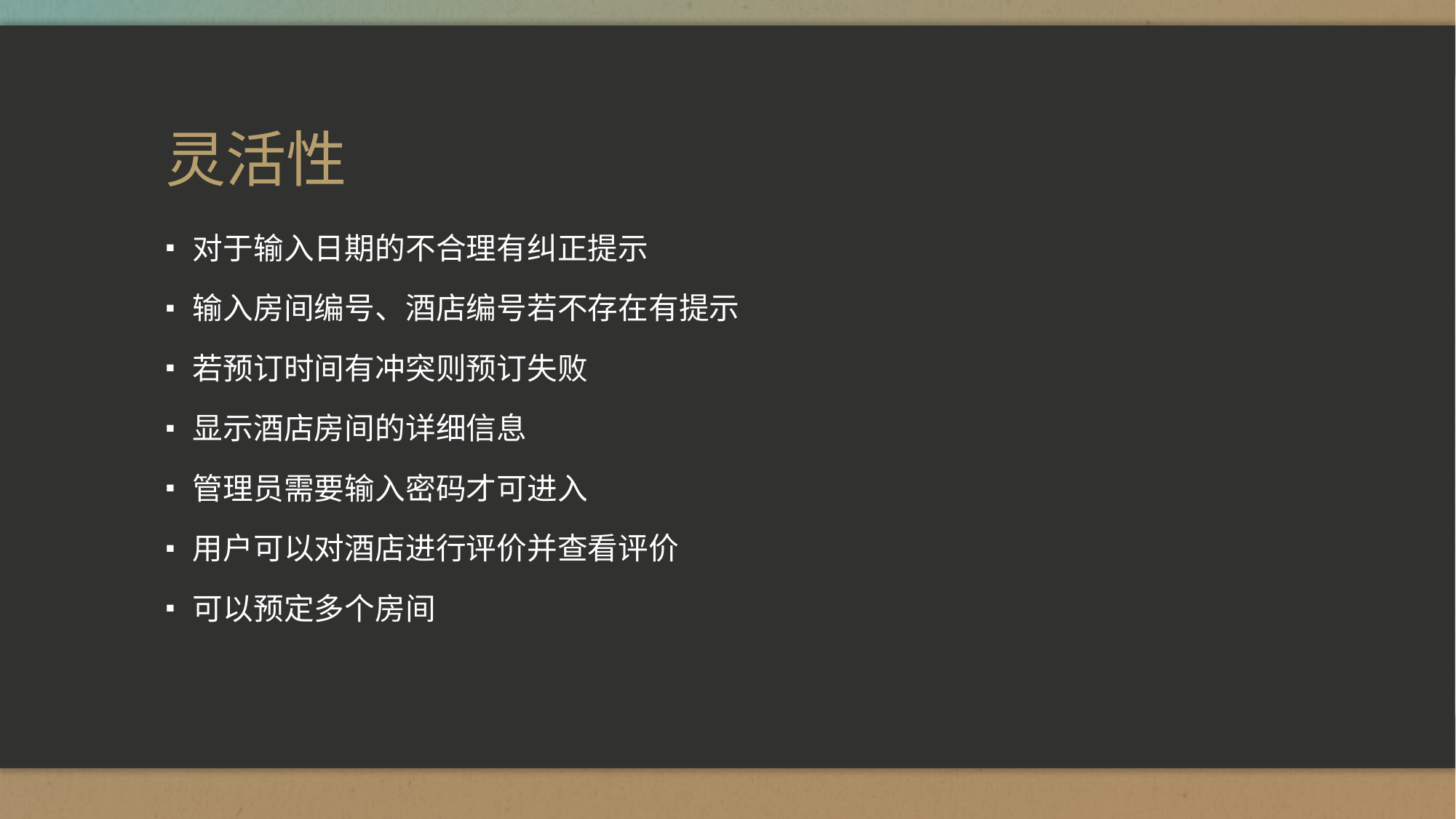

# 灵活性
对于输入日期的不合理有纠正提示
输入房间编号、酒店编号若不存在有提示
若预订时间有冲突则预订失败
显示酒店房间的详细信息
管理员需要输入密码才可进入
用户可以对酒店进行评价并查看评价
可以预定多个房间